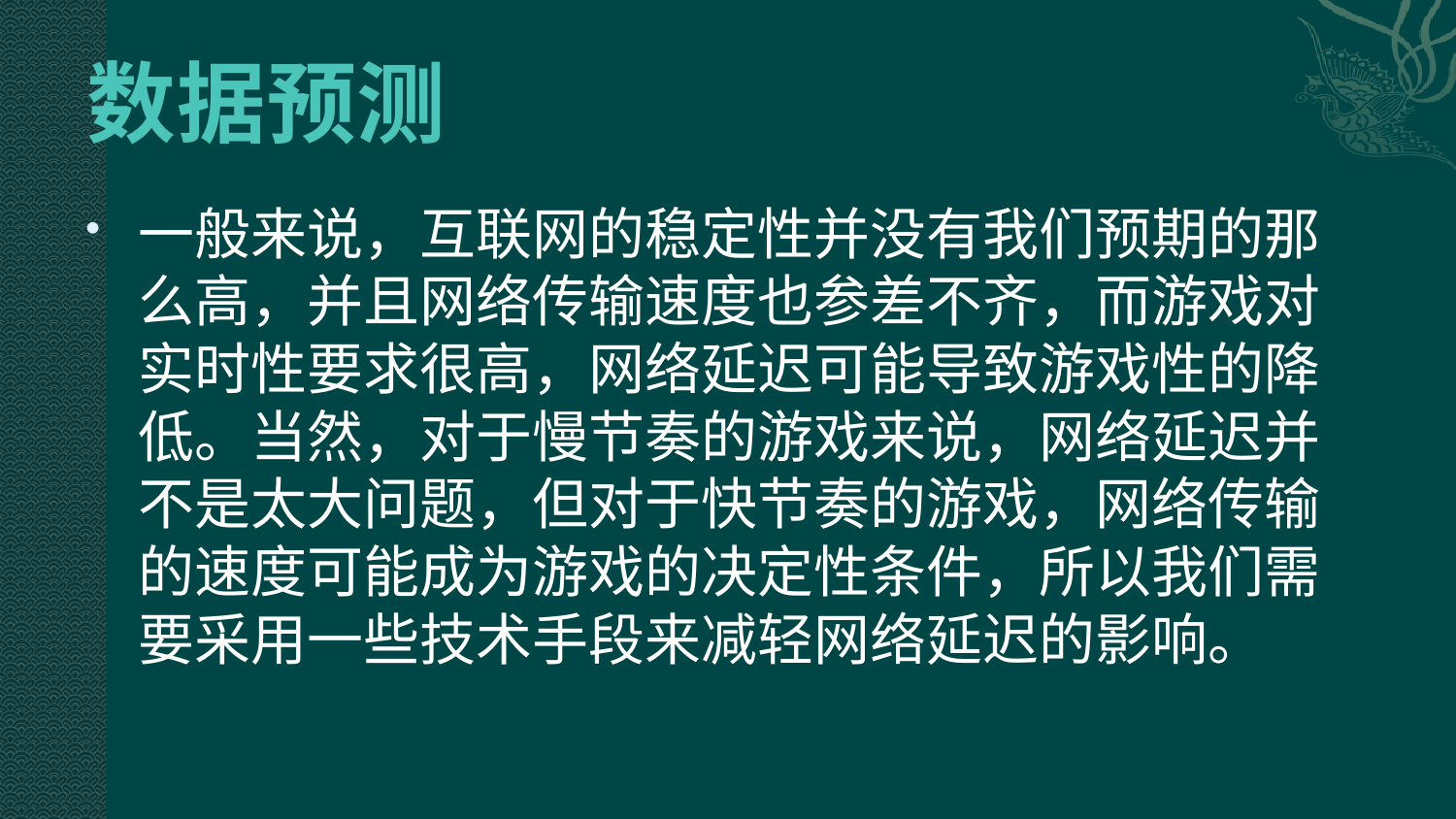

# 数据预测
一般来说，互联网的稳定性并没有我们预期的那么高，并且网络传输速度也参差不齐，而游戏对实时性要求很高，网络延迟可能导致游戏性的降低。当然，对于慢节奏的游戏来说，网络延迟并不是太大问题，但对于快节奏的游戏，网络传输的速度可能成为游戏的决定性条件，所以我们需要采用一些技术手段来减轻网络延迟的影响。